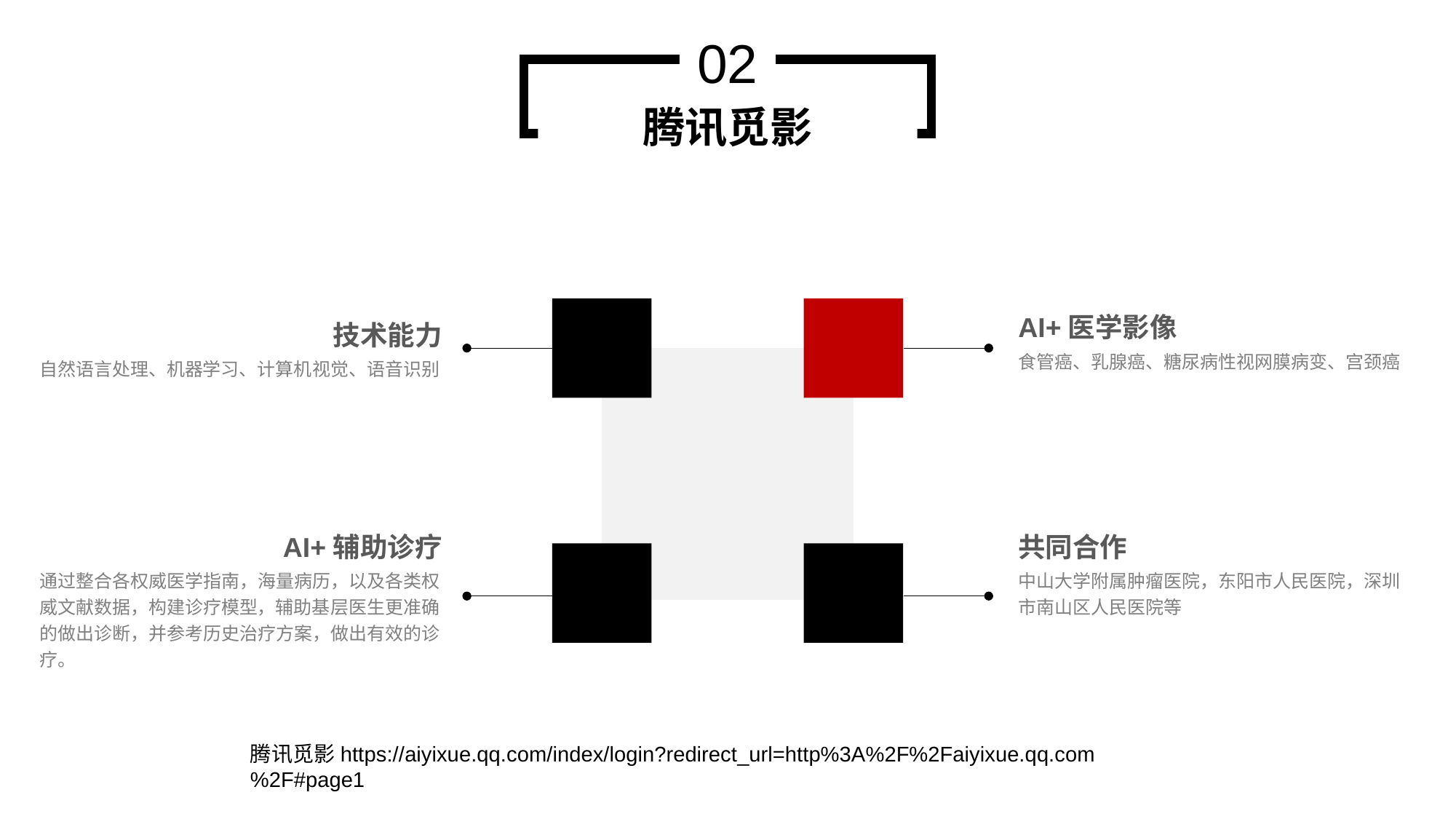

02

腾讯觅影

AI+医学影像
食管癌、乳腺癌、糖尿病性视网膜病变、宫颈癌
技术能力
自然语言处理、机器学习、计算机视觉、语音识别

AI+辅助诊疗
通过整合各权威医学指南，海量病历，以及各类权威文献数据，构建诊疗模型，辅助基层医生更准确的做出诊断，并参考历史治疗方案，做出有效的诊疗。
共同合作
中山大学附属肿瘤医院，东阳市人民医院，深圳市南山区人民医院等

腾讯觅影https://aiyixue.qq.com/index/login?redirect_url=http%3A%2F%2Faiyixue.qq.com%2F#page1